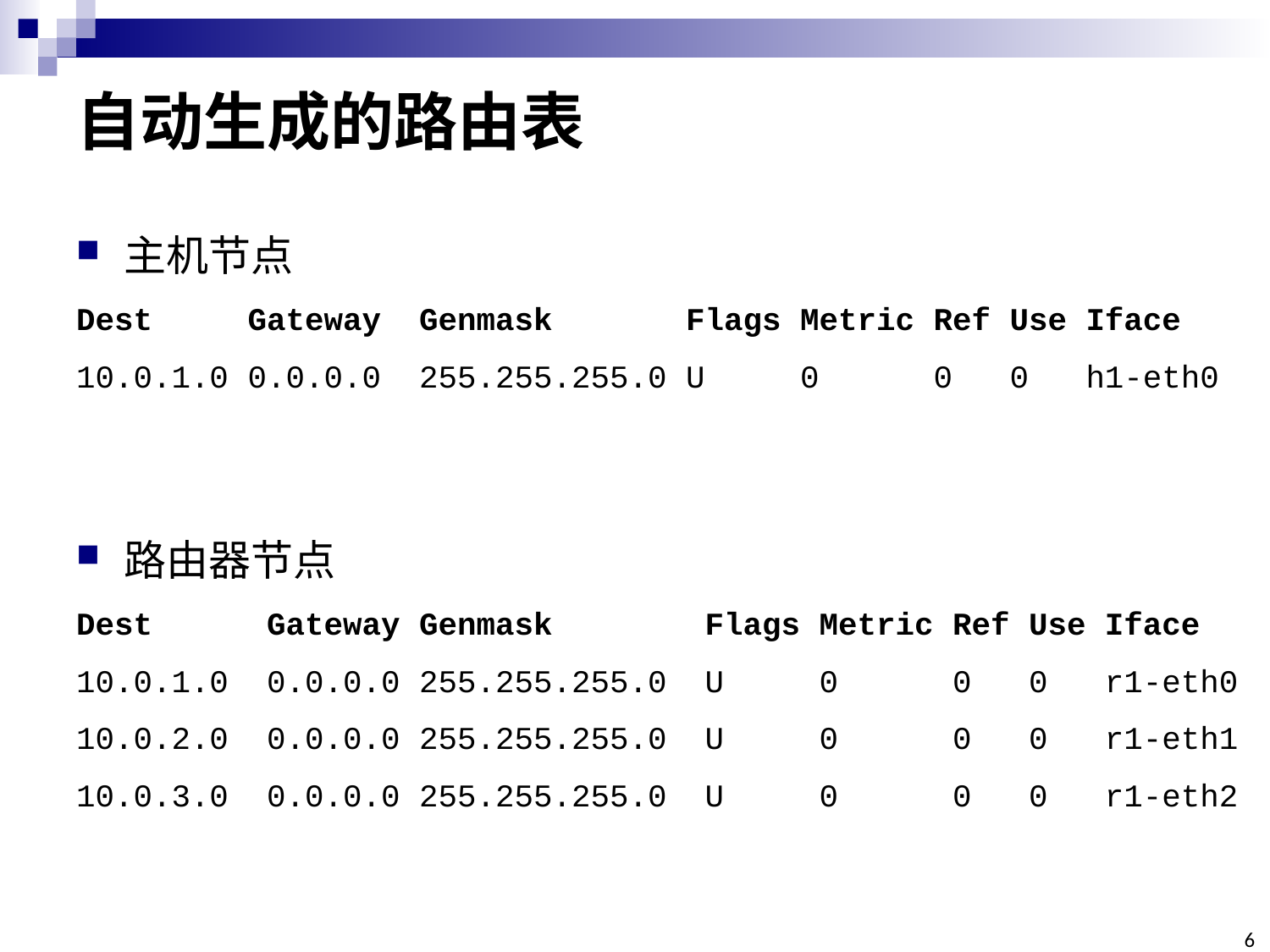

# 自动生成的路由表
主机节点
Dest     Gateway  Genmask       Flags Metric Ref Use Iface
10.0.1.0 0.0.0.0  255.255.255.0 U     0      0   0   h1-eth0

路由器节点
Dest      Gateway Genmask        Flags Metric Ref Use Iface
10.0.1.0  0.0.0.0 255.255.255.0  U     0      0   0   r1-eth0
10.0.2.0  0.0.0.0 255.255.255.0  U     0      0   0   r1-eth1
10.0.3.0  0.0.0.0 255.255.255.0  U     0      0   0   r1-eth2

6